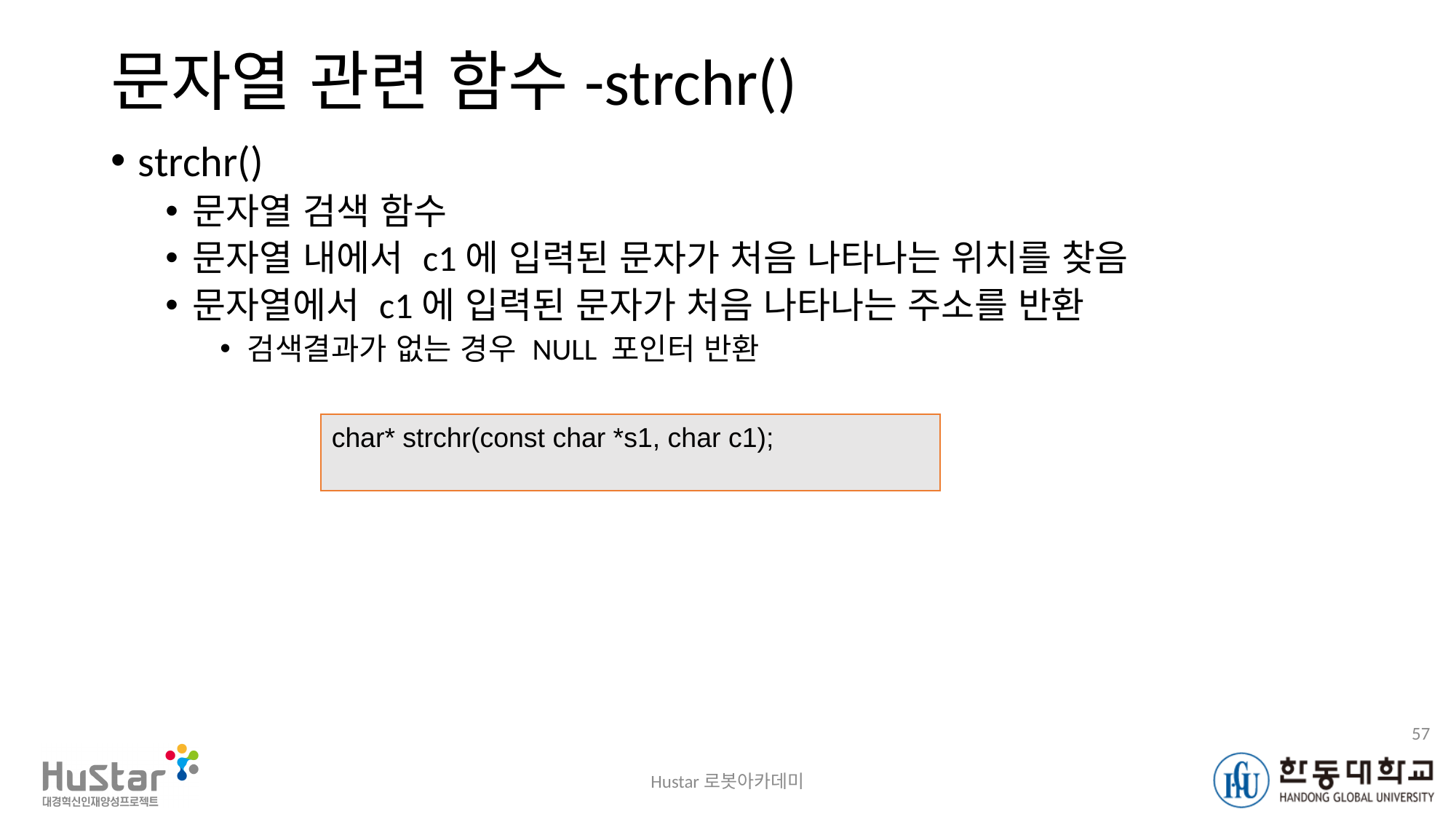

# 문자열 관련 함수-strchr()
strchr()
문자열 검색 함수
문자열 내에서 c1에 입력된 문자가 처음 나타나는 위치를 찾음
문자열에서 c1에 입력된 문자가 처음 나타나는 주소를 반환
검색결과가 없는 경우 NULL 포인터 반환
char* strchr(const char *s1, char c1);

57
Hustar로봇아카데미